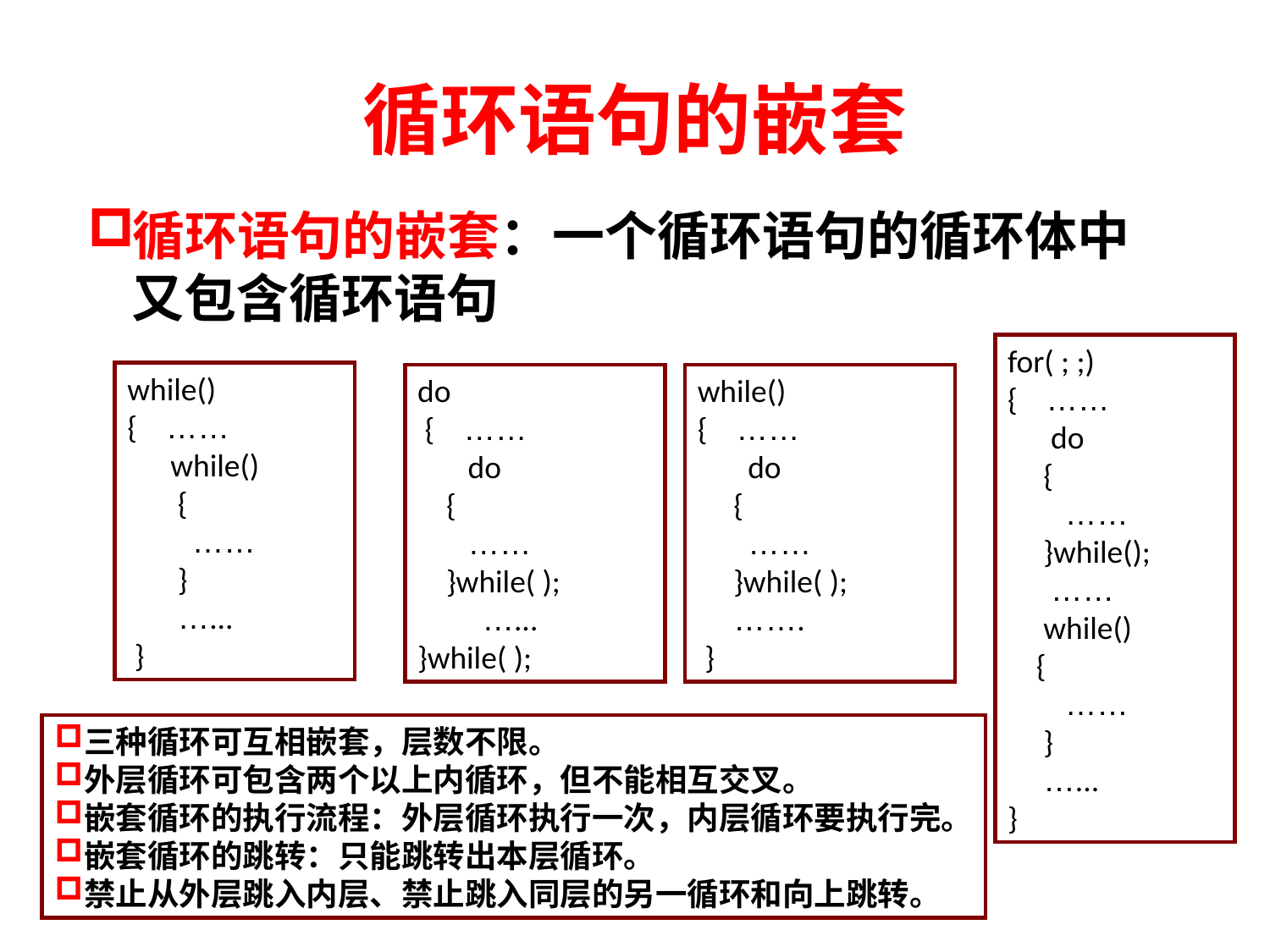

# 循环语句的嵌套
循环语句的嵌套：一个循环语句的循环体中又包含循环语句
for( ; ;)
{    ……
      do
     {
        ……
     }while();
      ……
     while()
    {
        ……
     }
     …...
}
while()
{    ……
      while()
       {
         ……
       }
       …...
 }
do
 {    ……
       do
    {
       ……
    }while( );
         …...
}while( );
while()
{    ……
       do
     {
       ……
     }while( );
     …….
 }
三种循环可互相嵌套，层数不限。
外层循环可包含两个以上内循环，但不能相互交叉。
嵌套循环的执行流程：外层循环执行一次，内层循环要执行完。
嵌套循环的跳转：只能跳转出本层循环。
禁止从外层跳入内层、禁止跳入同层的另一循环和向上跳转。